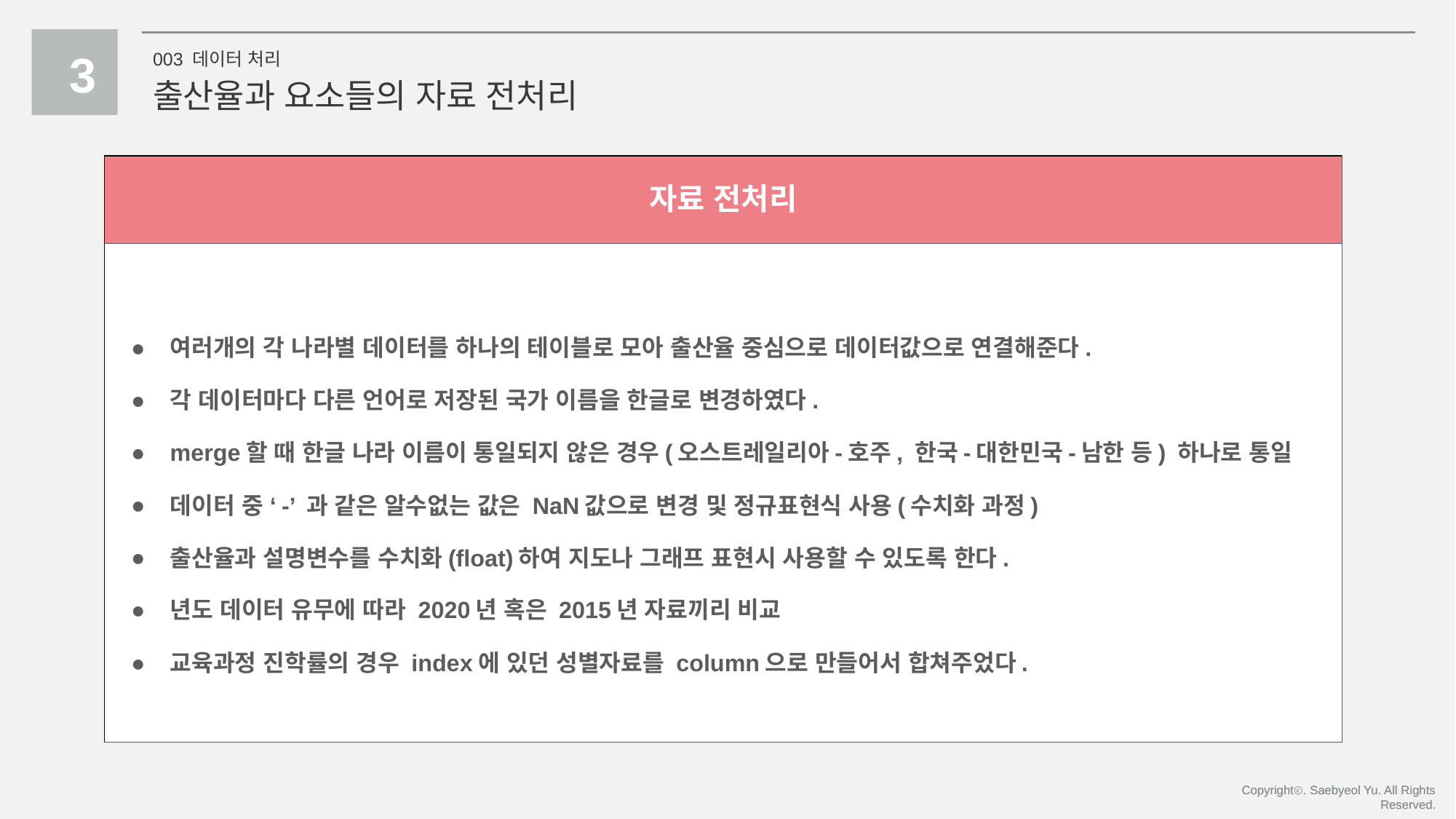

3
003 데이터 처리
출산율과 요소들의 자료 전처리
| 자료 전처리 |
| --- |
| 여러개의 각 나라별 데이터를 하나의 테이블로 모아 출산율 중심으로 데이터값으로 연결해준다. 각 데이터마다 다른 언어로 저장된 국가 이름을 한글로 변경하였다. merge할 때 한글 나라 이름이 통일되지 않은 경우(오스트레일리아-호주, 한국-대한민국-남한 등) 하나로 통일 데이터 중 ‘-’ 과 같은 알수없는 값은 NaN값으로 변경 및 정규표현식 사용(수치화 과정) 출산율과 설명변수를 수치화(float)하여 지도나 그래프 표현시 사용할 수 있도록 한다. 년도 데이터 유무에 따라 2020년 혹은 2015년 자료끼리 비교 교육과정 진학률의 경우 index에 있던 성별자료를 column으로 만들어서 합쳐주었다. |
Copyrightⓒ. Saebyeol Yu. All Rights Reserved.